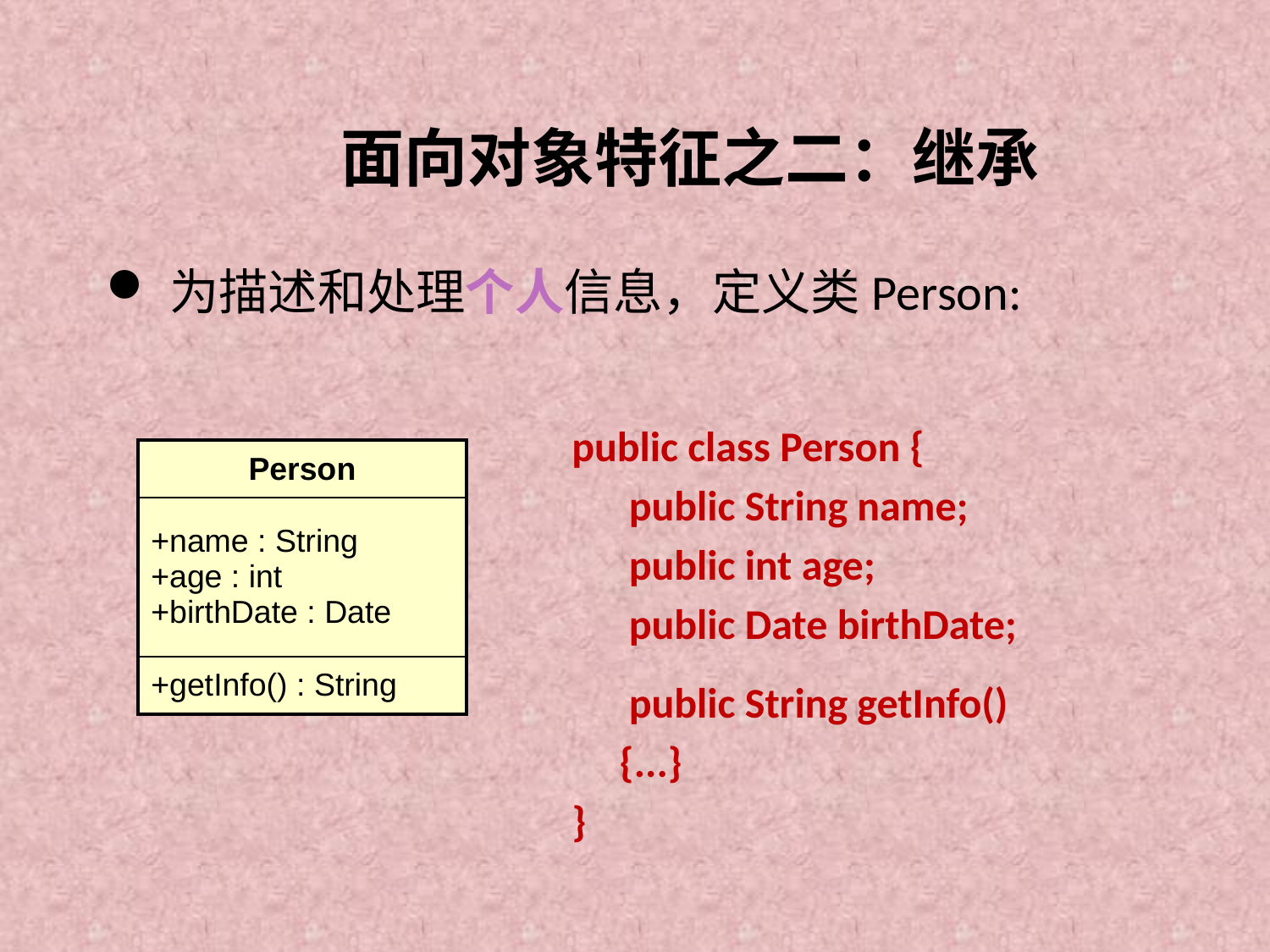

# 面向对象特征之二：继承
为描述和处理个人信息，定义类Person:
public class Person {
      public String name;
      public int age;
      public Date birthDate;

      public String getInfo()
     {...}
}
| Person |
| --- |
| +name : String +age : int +birthDate : Date |
| +getInfo() : String |